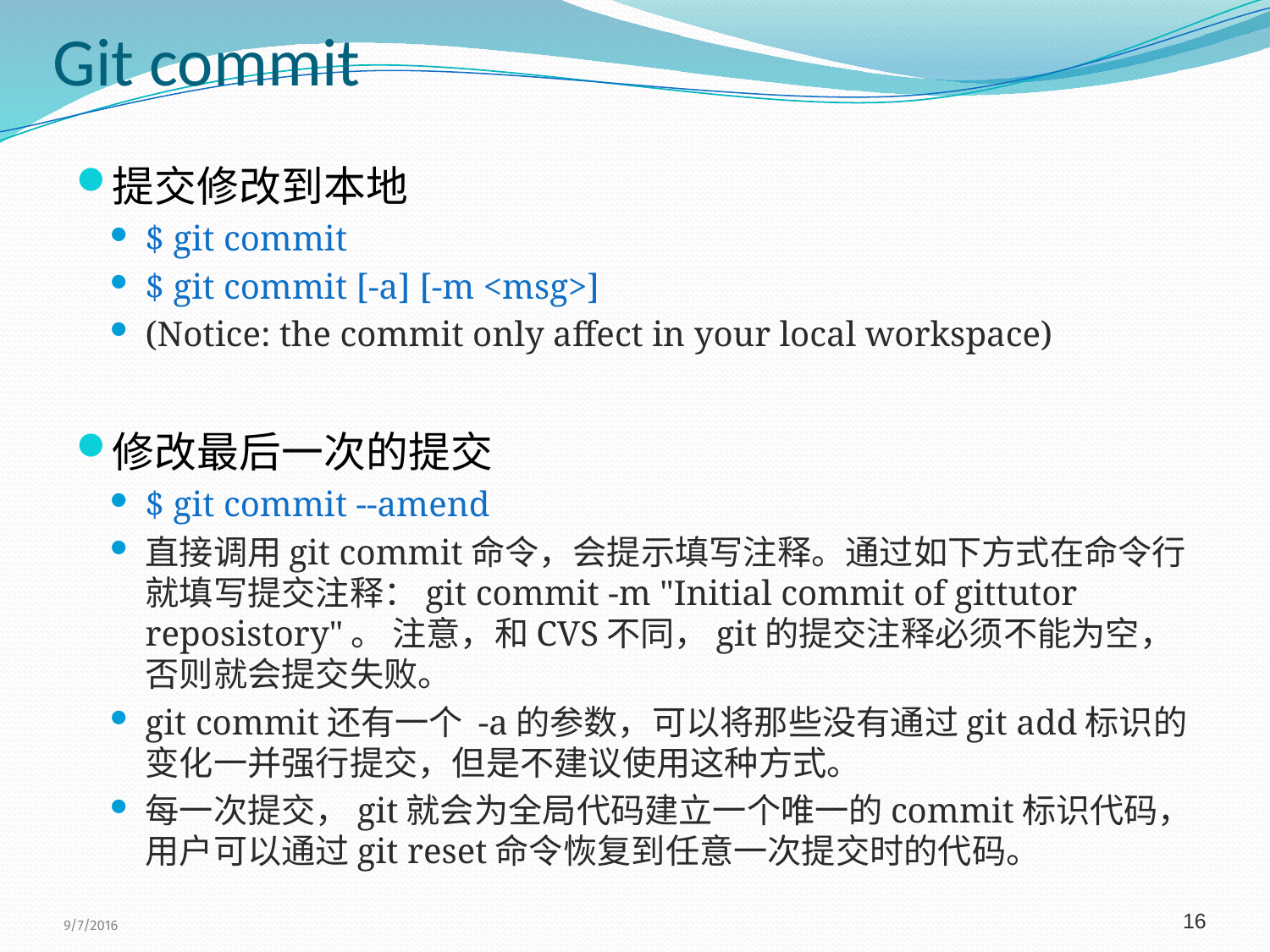

# Git commit
提交修改到本地
$ git commit
$ git commit [-a] [-m <msg>]
(Notice: the commit only affect in your local workspace)

修改最后一次的提交
$ git commit --amend
直接调用git commit命令，会提示填写注释。通过如下方式在命令行就填写提交注释：git commit -m "Initial commit of gittutor reposistory"。 注意，和CVS不同，git的提交注释必须不能为空，否则就会提交失败。
git commit还有一个 -a的参数，可以将那些没有通过git add标识的变化一并强行提交，但是不建议使用这种方式。
每一次提交，git就会为全局代码建立一个唯一的commit标识代码，用户可以通过git reset命令恢复到任意一次提交时的代码。
9/7/2016
16